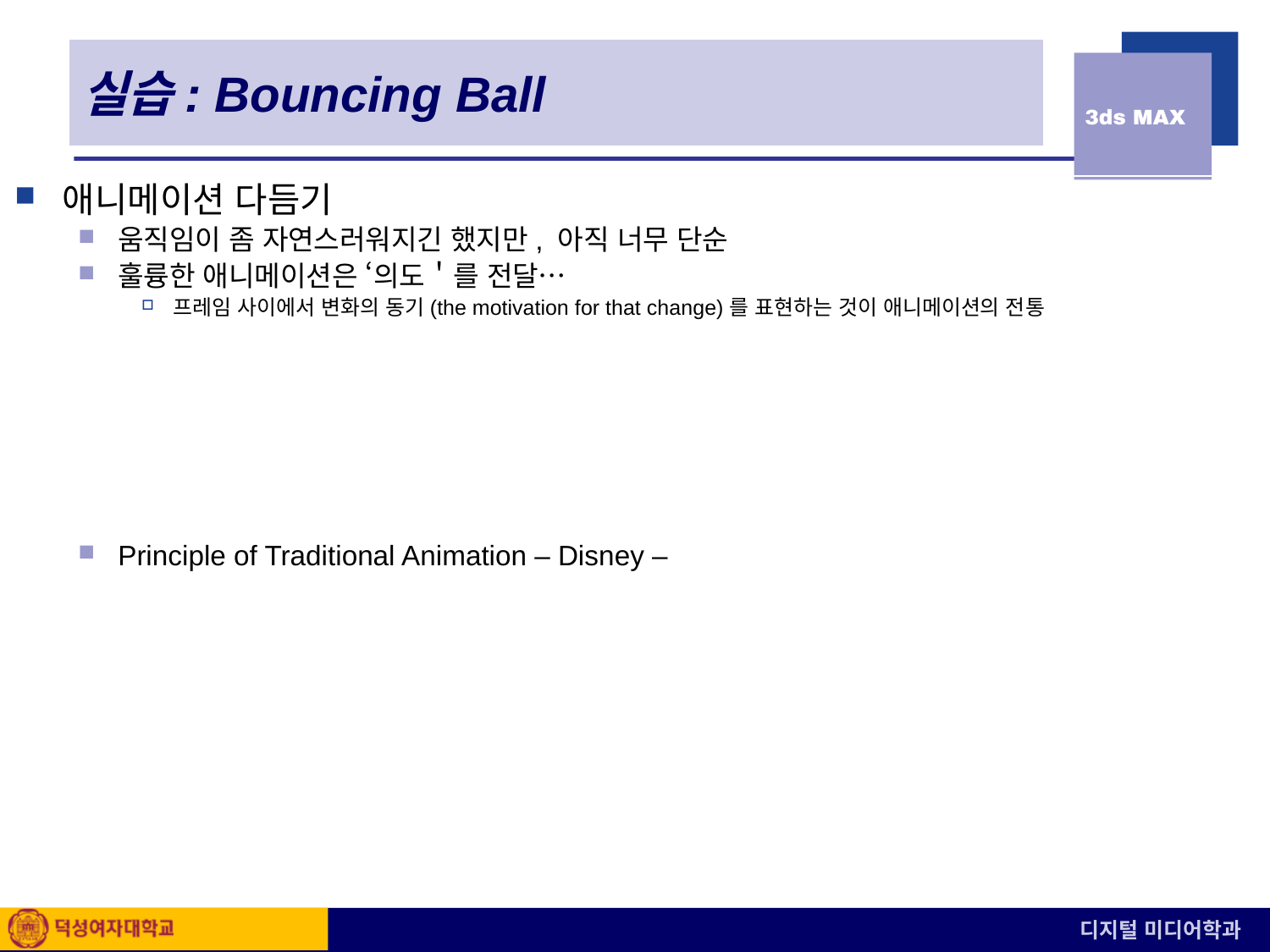

# 실습: Bouncing Ball
애니메이션 다듬기
움직임이 좀 자연스러워지긴 했지만, 아직 너무 단순
훌륭한 애니메이션은 ‘의도＇를 전달…
프레임 사이에서 변화의 동기(the motivation for that change)를 표현하는 것이 애니메이션의 전통

Principle of Traditional Animation – Disney –